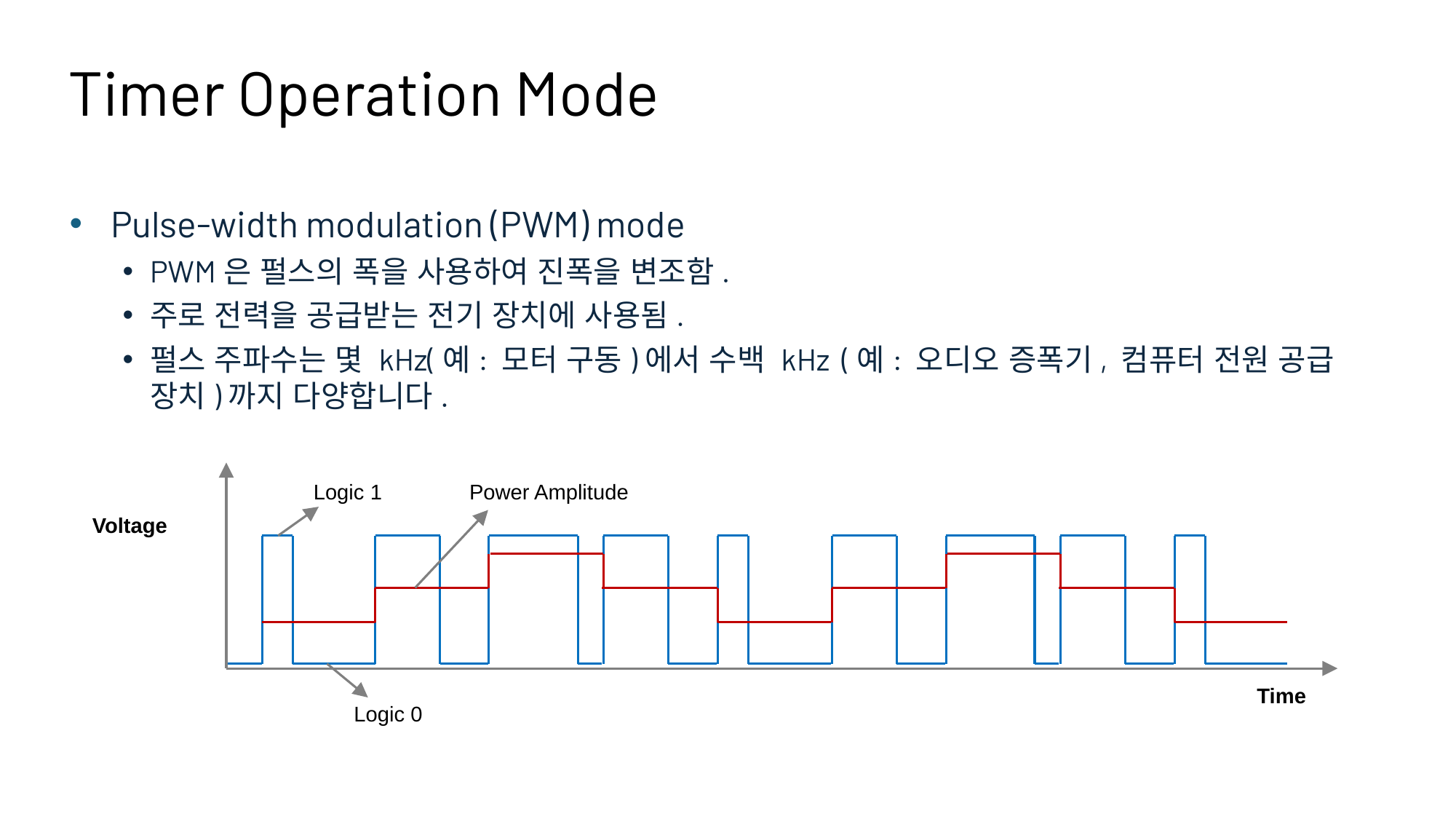

# Timer Operation Mode
Pulse-width modulation (PWM) mode
PWM은 펄스의 폭을 사용하여 진폭을 변조함.
주로 전력을 공급받는 전기 장치에 사용됨.
펄스 주파수는 몇 kHz(예: 모터 구동)에서 수백 kHz  (예: 오디오 증폭기, 컴퓨터 전원 공급 장치)까지 다양합니다.
Logic 1
Power Amplitude
Voltage
Time
Logic 0